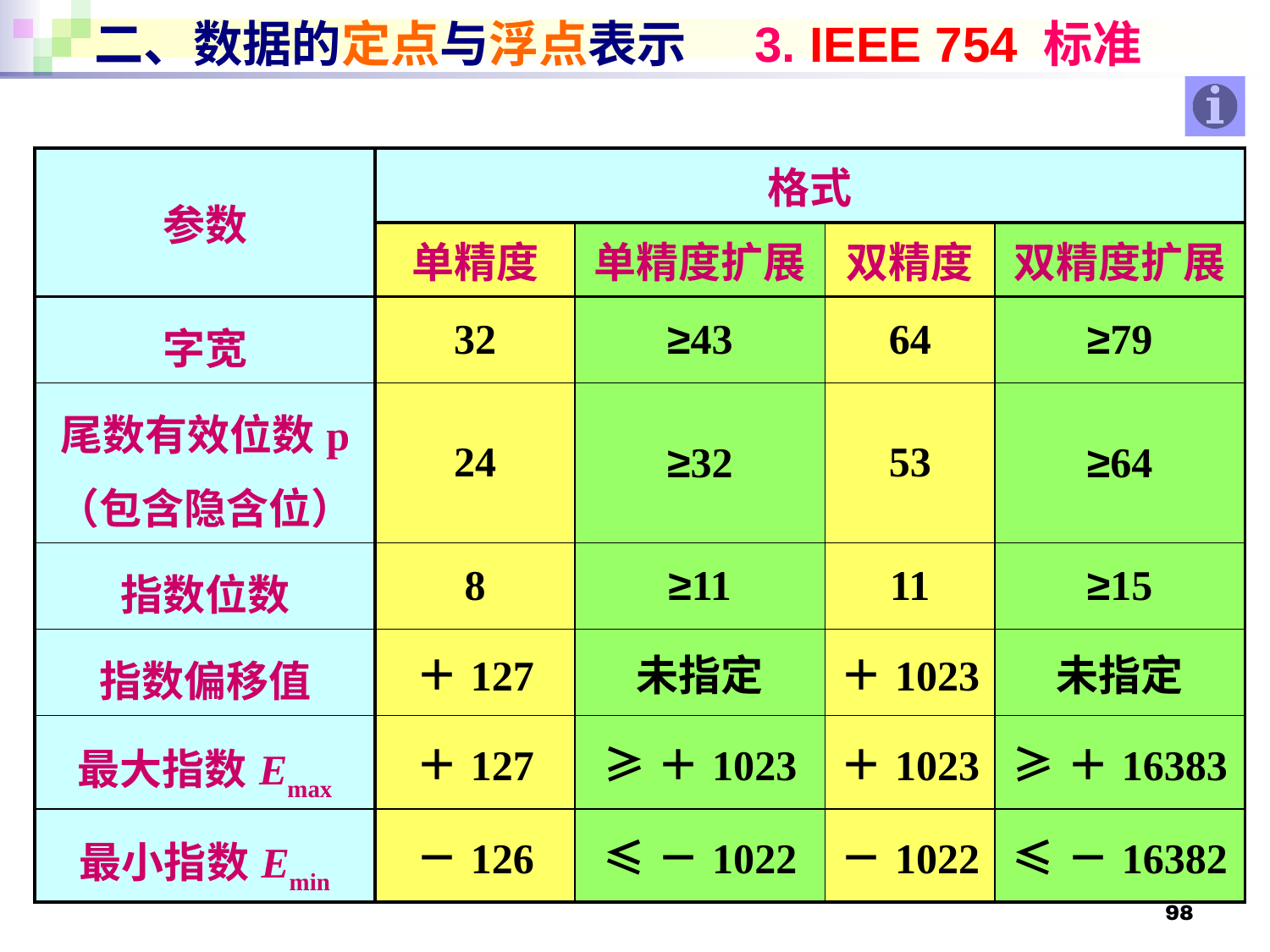

# 二、数据的定点与浮点表示     3. IEEE 754 标准

| 参数 | 格式 |  |  |  |
| --- | --- | --- | --- | --- |
|  | 单精度 | 单精度扩展 | 双精度 | 双精度扩展 |
| 字宽 | 32 | ≥43 | 64 | ≥79 |
| 尾数有效位数p （包含隐含位） | 24 | ≥32 | 53 | ≥64 |
| 指数位数 | 8 | ≥11 | 11 | ≥15 |
| 指数偏移值 | ＋127 | 未指定 | ＋1023 | 未指定 |
| 最大指数Emax | ＋127 | ≥＋1023 | ＋1023 | ≥＋16383 |
| 最小指数Emin | －126 | ≤－1022 | －1022 | ≤－16382 |
IEEE 754 格式参数
98